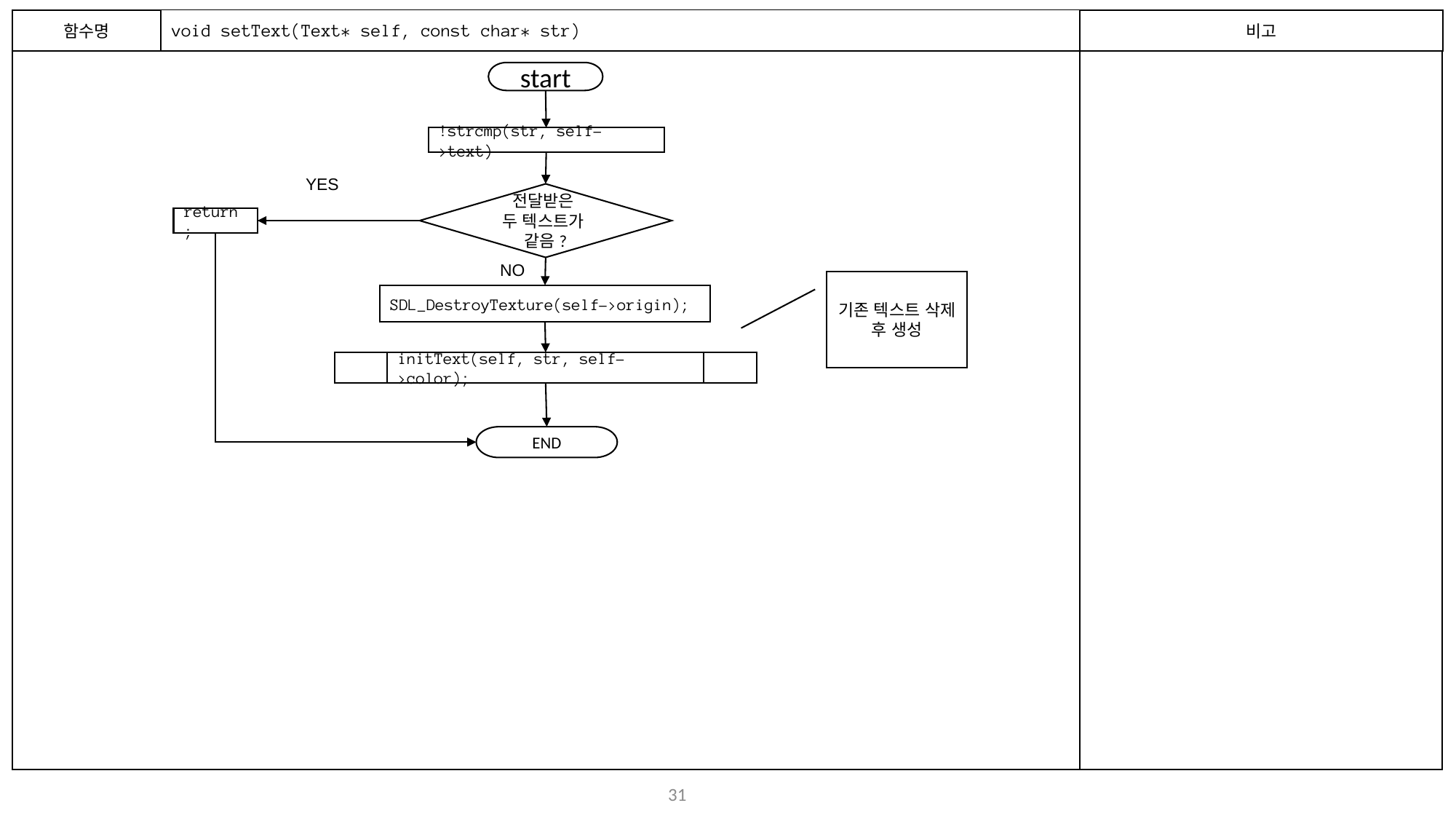

함수명
# void setText(Text* self, const char* str)
비고

start
!strcmp(str, self->text)
YES
전달받은
두 텍스트가
같음?
return;
NO
기존 텍스트 삭제 후 생성
SDL_DestroyTexture(self->origin);
initText(self, str, self->color);
END
31